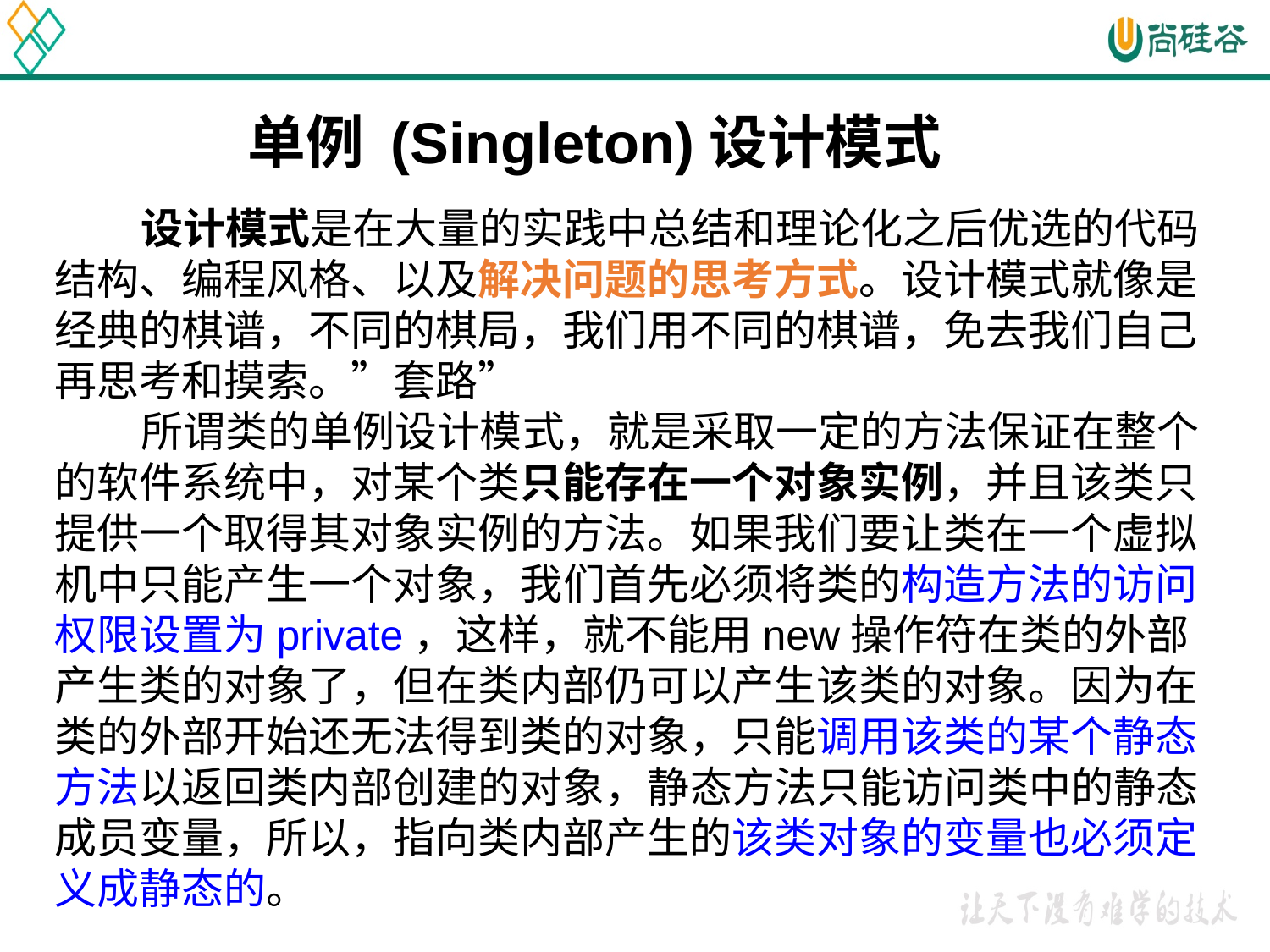

# 单例 (Singleton)设计模式
        设计模式是在大量的实践中总结和理论化之后优选的代码结构、编程风格、以及解决问题的思考方式。设计模式就像是经典的棋谱，不同的棋局，我们用不同的棋谱，免去我们自己再思考和摸索。”套路”
        所谓类的单例设计模式，就是采取一定的方法保证在整个的软件系统中，对某个类只能存在一个对象实例，并且该类只提供一个取得其对象实例的方法。如果我们要让类在一个虚拟机中只能产生一个对象，我们首先必须将类的构造方法的访问权限设置为private，这样，就不能用new操作符在类的外部产生类的对象了，但在类内部仍可以产生该类的对象。因为在类的外部开始还无法得到类的对象，只能调用该类的某个静态方法以返回类内部创建的对象，静态方法只能访问类中的静态成员变量，所以，指向类内部产生的该类对象的变量也必须定义成静态的。